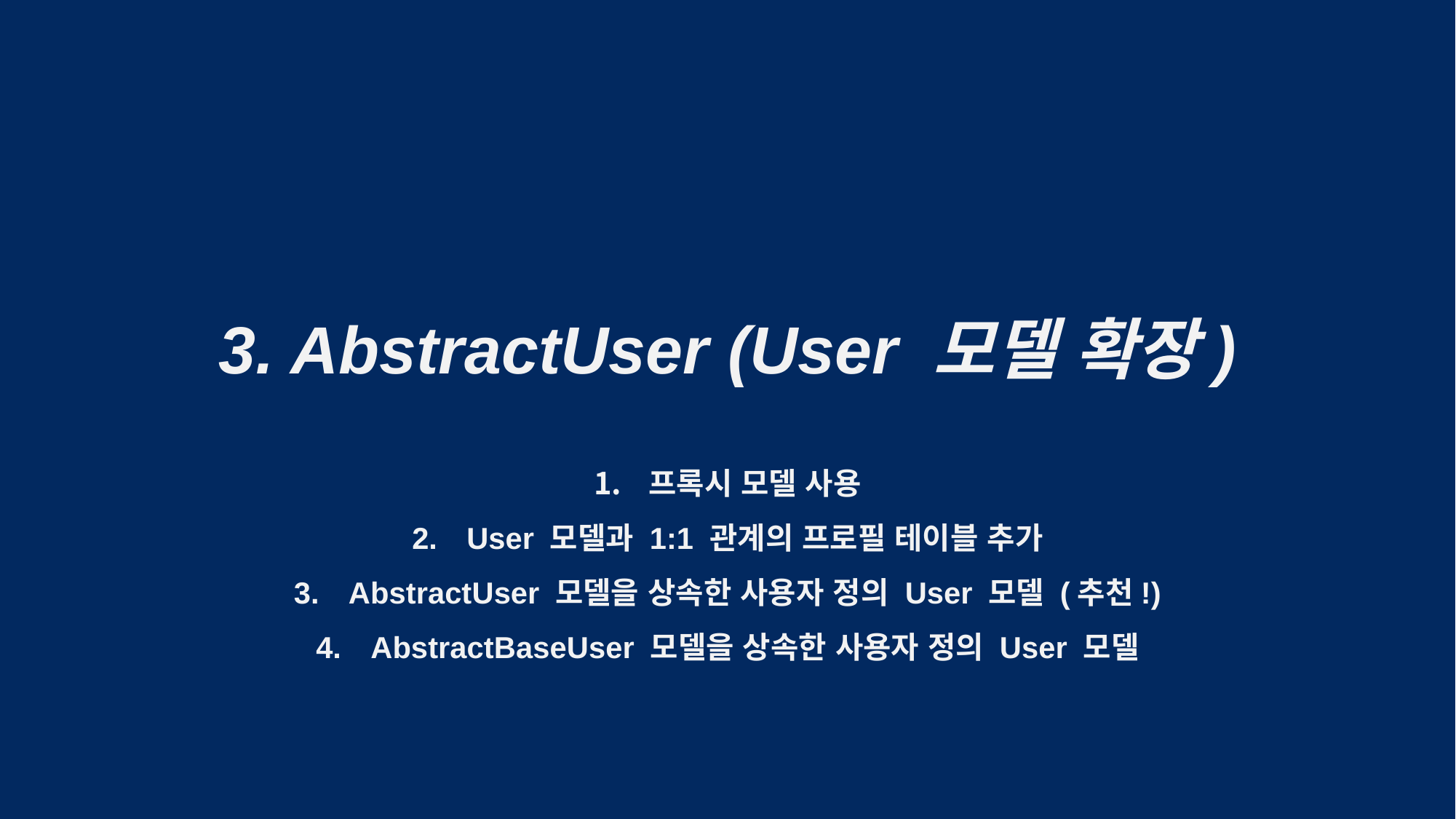

3. AbstractUser (User 모델 확장)
프록시 모델 사용
User 모델과 1:1 관계의 프로필 테이블 추가
AbstractUser 모델을 상속한 사용자 정의 User 모델 (추천!)
AbstractBaseUser 모델을 상속한 사용자 정의 User 모델